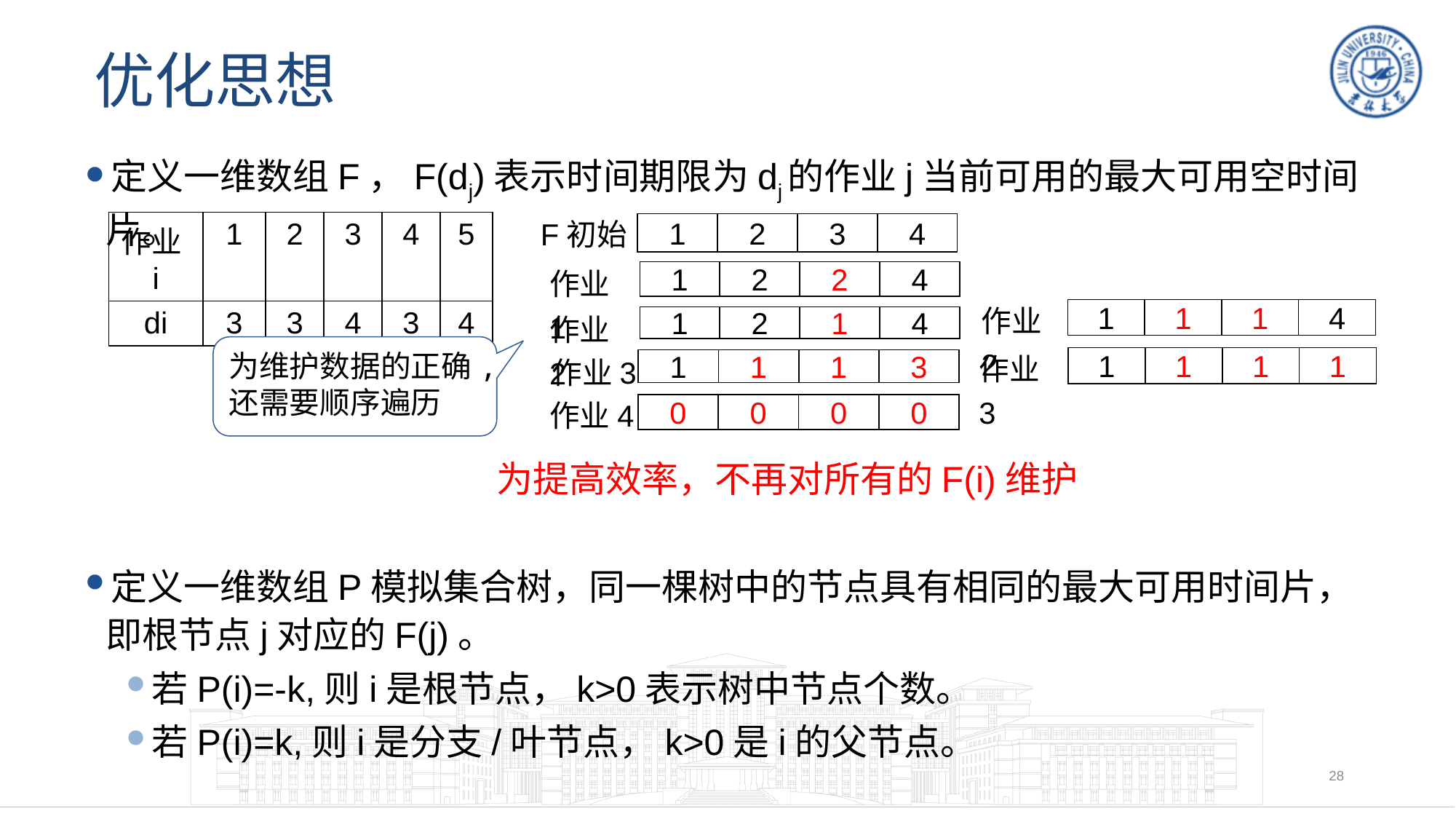

# 优化思想
定义一维数组F，F(dj)表示时间期限为dj的作业j当前可用的最大可用空时间片。

定义一维数组P模拟集合树，同一棵树中的节点具有相同的最大可用时间片，即根节点j对应的F(j)。
若P(i)=-k,则i是根节点，k>0表示树中节点个数。
若P(i)=k,则i是分支/叶节点，k>0是i的父节点。

F初始
1
2
3
4
| 作业i | 1 | 2 | 3 | 4 | 5 |
| --- | --- | --- | --- | --- | --- |
| di | 3 | 3 | 4 | 3 | 4 |
作业1
1
2
2
4
作业2
1
1
1
4
作业2
1
2
1
4
为维护数据的正确,还需要顺序遍历

作业3
1
1
1
1
作业3
1
1
1
3
作业4
0
0
0
0
为提高效率，不再对所有的F(i)维护
28